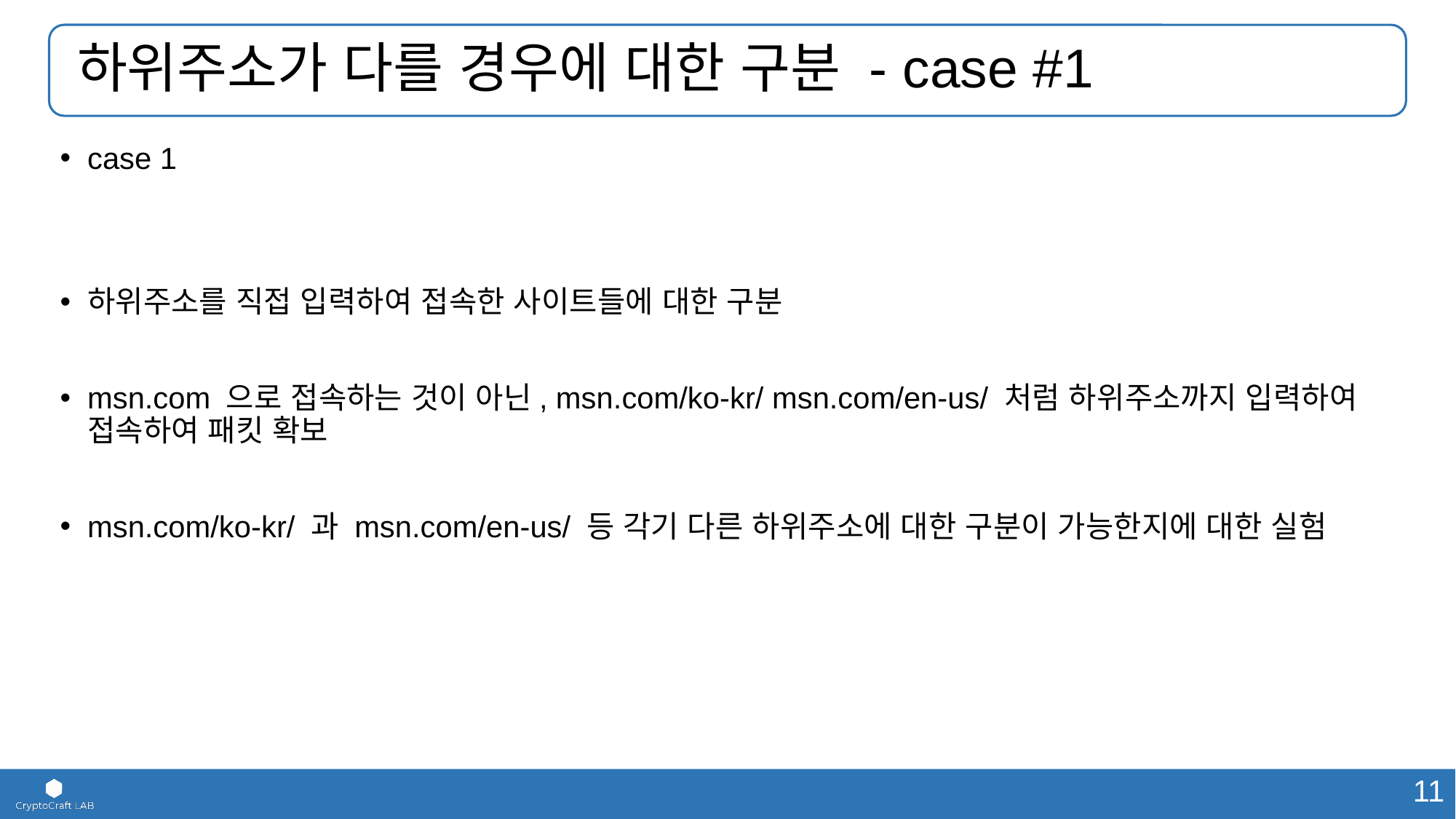

# 하위주소가 다를 경우에 대한 구분 - case #1
case 1

하위주소를 직접 입력하여 접속한 사이트들에 대한 구분

msn.com 으로 접속하는 것이 아닌, msn.com/ko-kr/ msn.com/en-us/ 처럼 하위주소까지 입력하여 접속하여 패킷 확보

msn.com/ko-kr/ 과 msn.com/en-us/ 등 각기 다른 하위주소에 대한 구분이 가능한지에 대한 실험